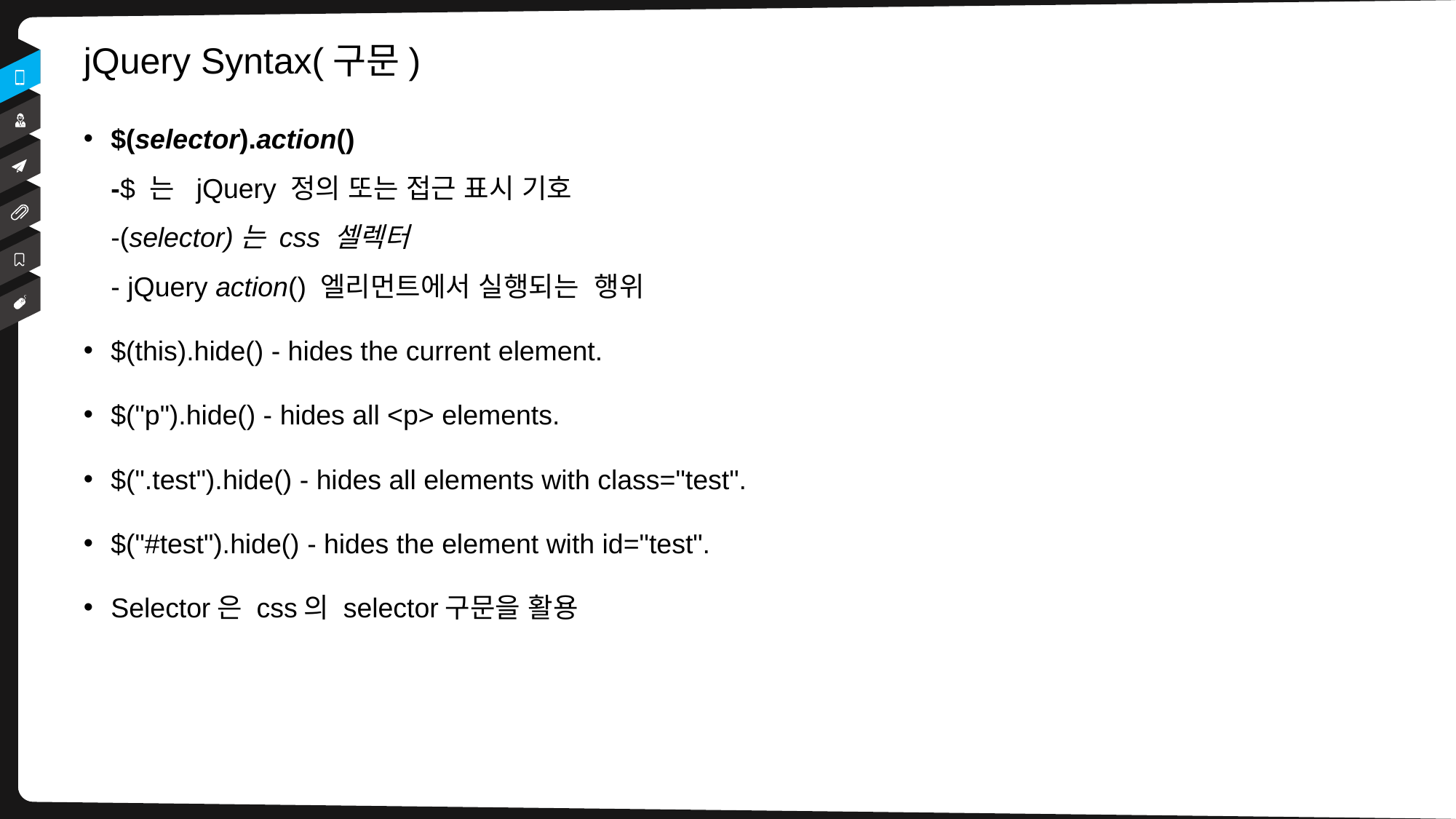

# jQuery Syntax(구문)
$(selector).action()
-$ 는  jQuery 정의 또는 접근 표시 기호
-(selector)는 css 셀렉터
- jQuery action() 엘리먼트에서 실행되는  행위
$(this).hide() - hides the current element.
$("p").hide() - hides all <p> elements.
$(".test").hide() - hides all elements with class="test".
$("#test").hide() - hides the element with id="test".
Selector은 css의 selector구문을 활용